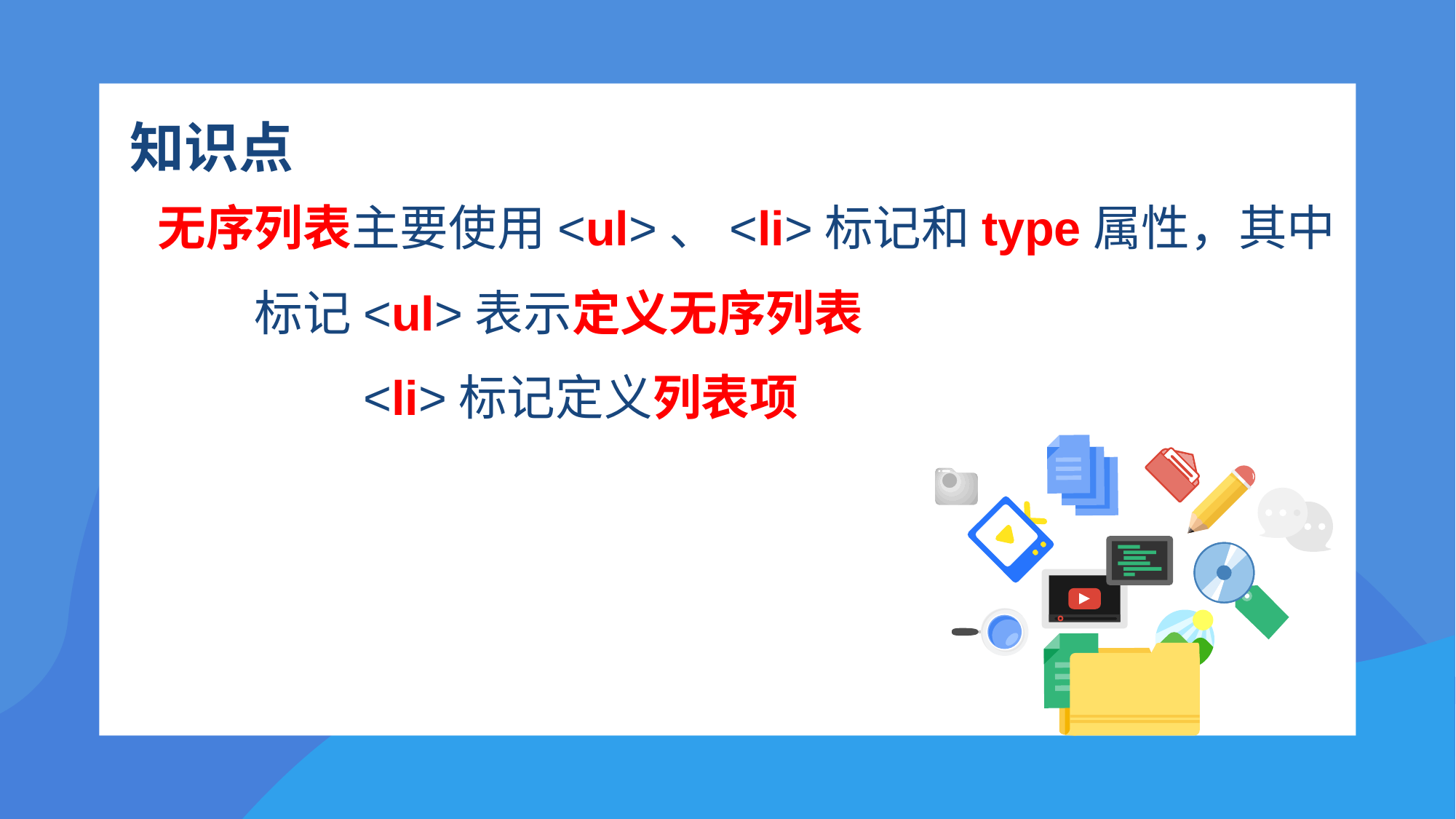

# 知识点
无序列表主要使用<ul>、<li>标记和type属性，其中
　　标记<ul>表示定义无序列表
　　　　<li>标记定义列表项